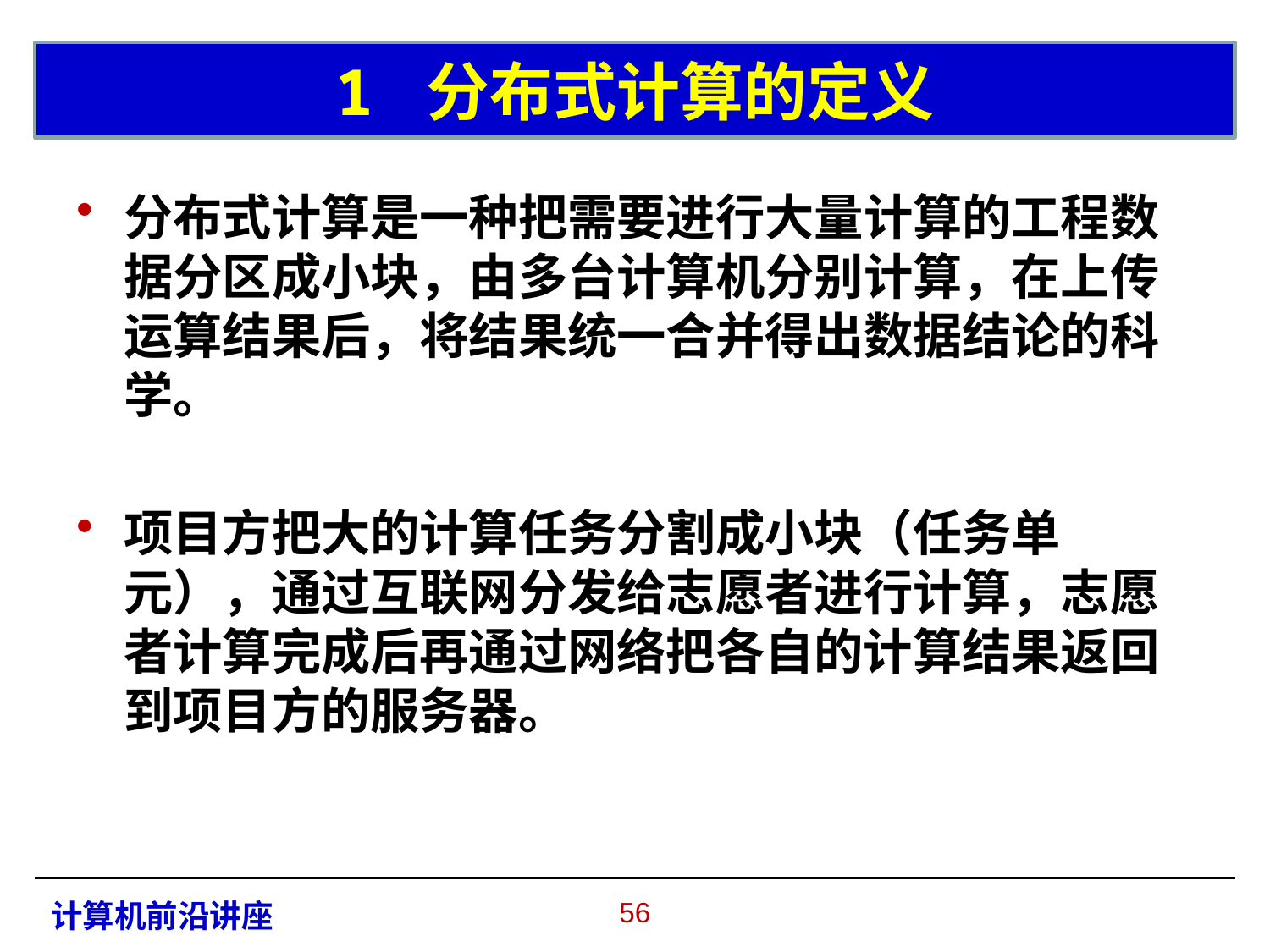

# 1 分布式计算的定义
分布式计算是一种把需要进行大量计算的工程数据分区成小块，由多台计算机分别计算，在上传运算结果后，将结果统一合并得出数据结论的科学。

项目方把大的计算任务分割成小块（任务单元），通过互联网分发给志愿者进行计算，志愿者计算完成后再通过网络把各自的计算结果返回到项目方的服务器。
56